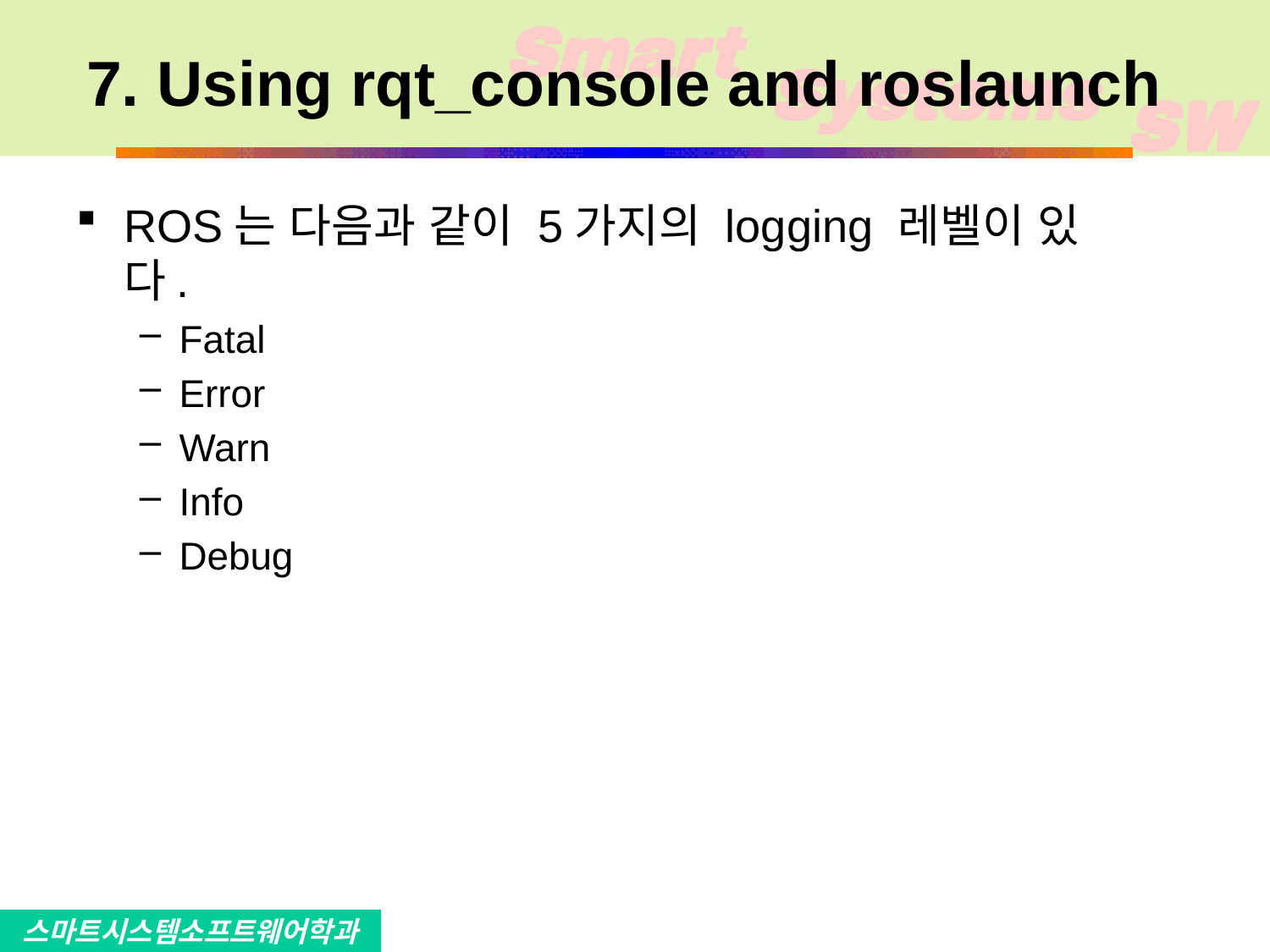

# 7. Using rqt_console and roslaunch
ROS는 다음과 같이 5가지의 logging 레벨이 있다.
Fatal
Error
Warn
Info
Debug